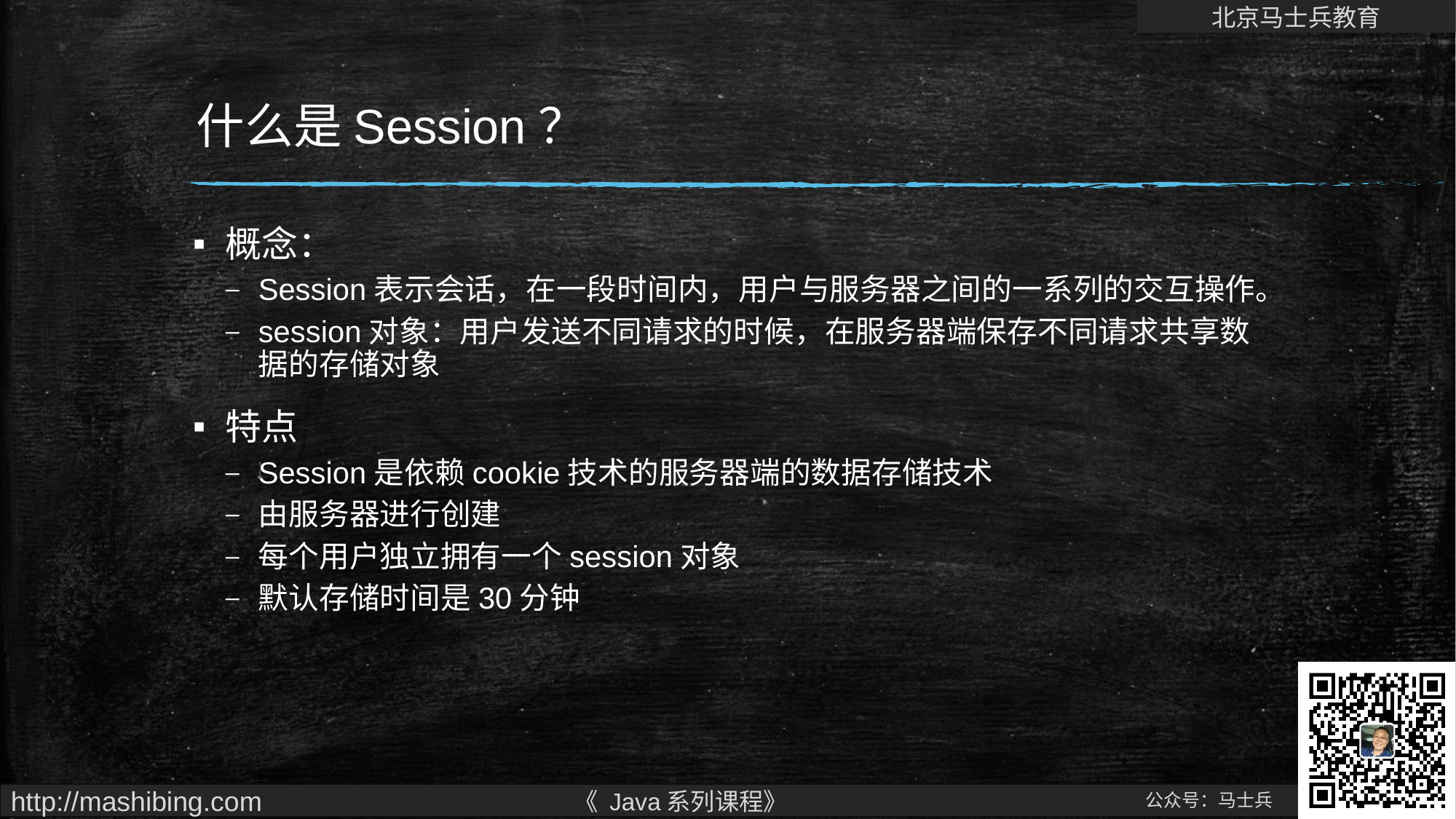

# 什么是Session？
概念：
Session表示会话，在一段时间内，用户与服务器之间的一系列的交互操作。
session对象：用户发送不同请求的时候，在服务器端保存不同请求共享数据的存储对象
特点
Session是依赖cookie技术的服务器端的数据存储技术
由服务器进行创建
每个用户独立拥有一个session对象
默认存储时间是30分钟